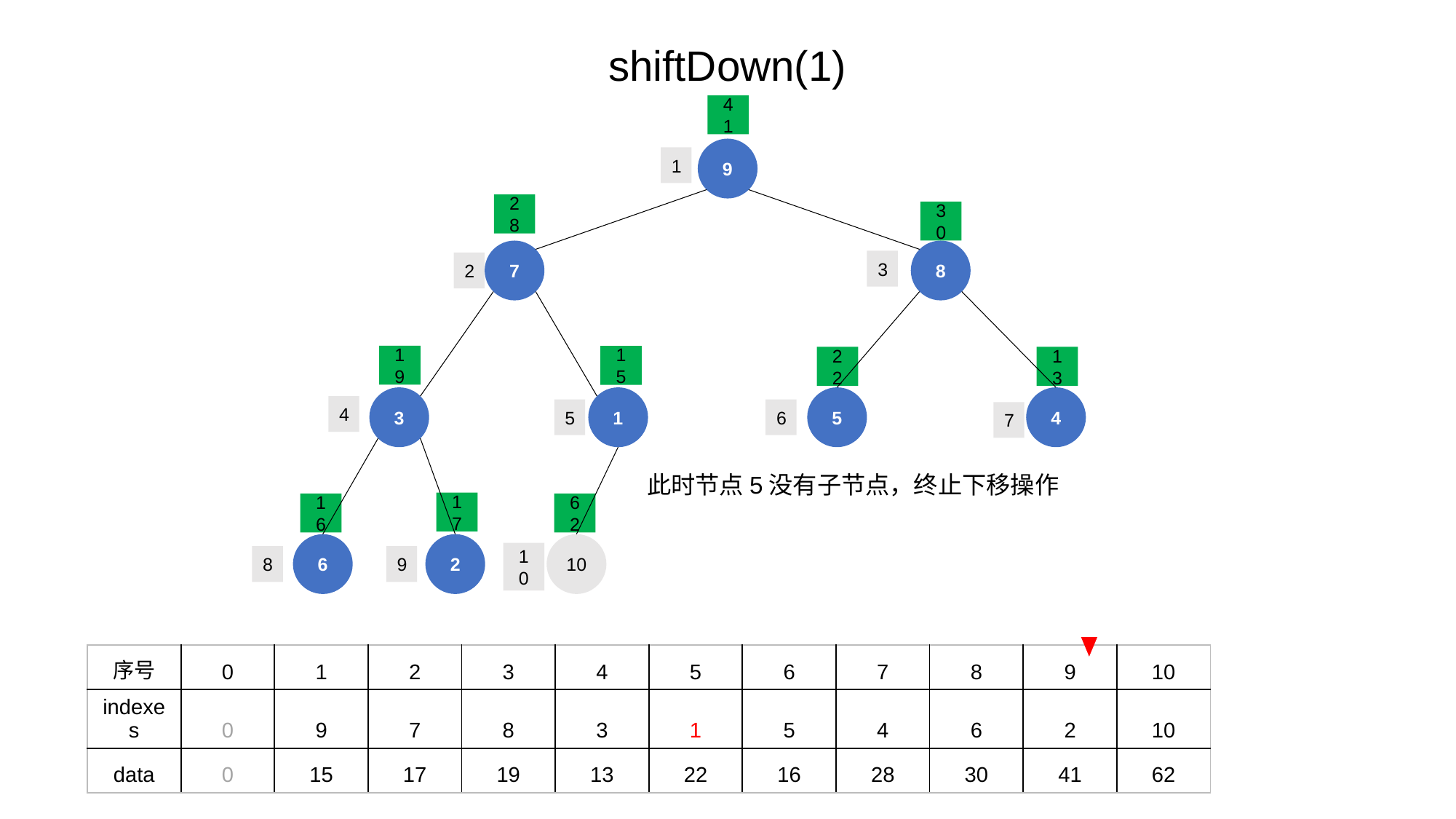

# shiftDown(1)
41
9
1
28
30
7
8
3
2
19
15
22
13
3
1
5
4
4
5
6
7
此时节点5没有子节点，终止下移操作
17
16
62
6
2
10
10
8
9

| 序号 | 0 | 1 | 2 | 3 | 4 | 5 | 6 | 7 | 8 | 9 | 10 |
| --- | --- | --- | --- | --- | --- | --- | --- | --- | --- | --- | --- |
| indexes | 0 | 9 | 7 | 8 | 3 | 1 | 5 | 4 | 6 | 2 | 10 |
| data | 0 | 15 | 17 | 19 | 13 | 22 | 16 | 28 | 30 | 41 | 62 |